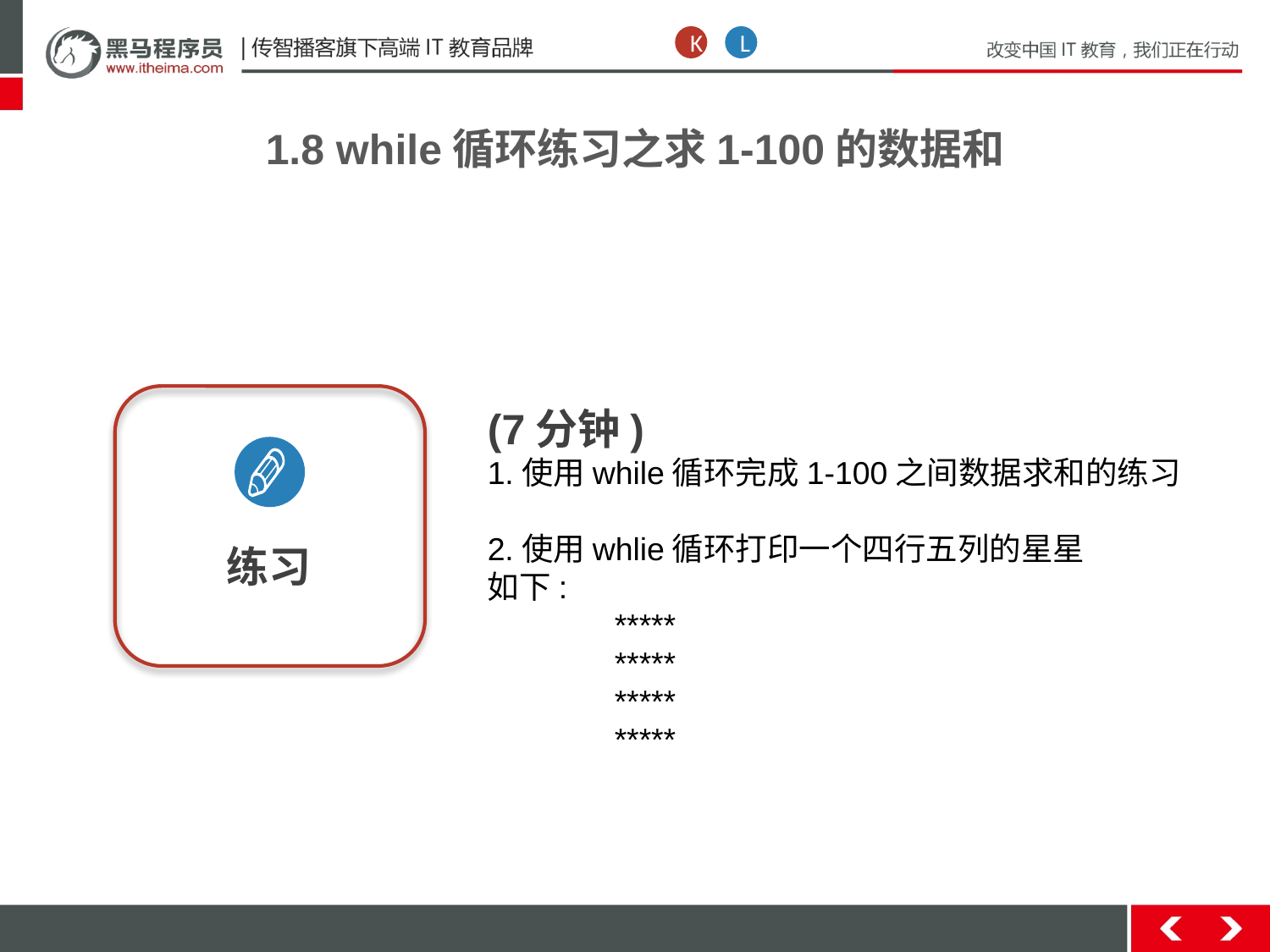

K
L
1.8 while循环练习之求1-100的数据和

练习
(7分钟)
1.使用while循环完成1-100之间数据求和的练习

2.使用whlie循环打印一个四行五列的星星
如下:
	*****
	*****
	*****
	*****